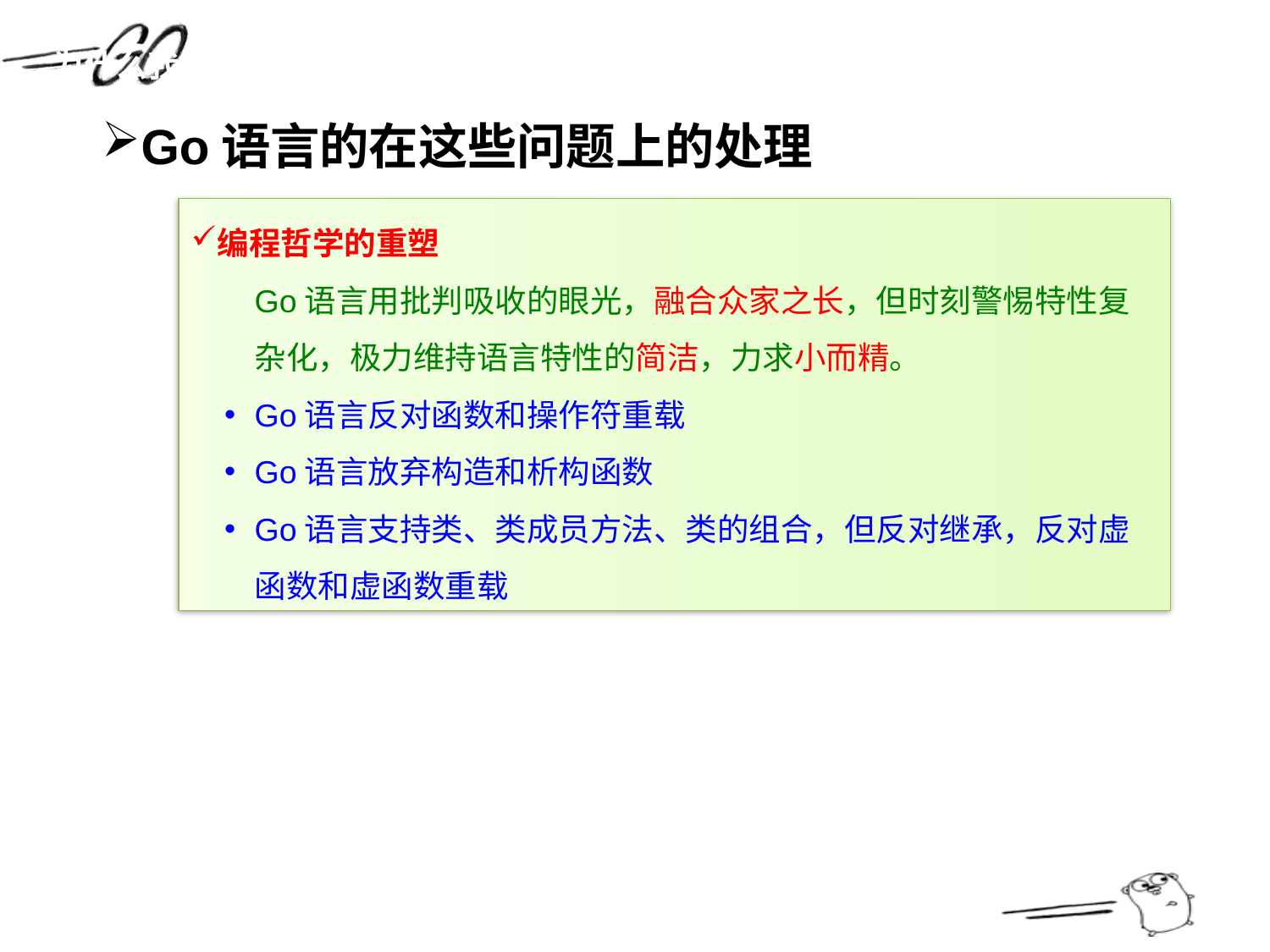

为什么我们需要Go语言
Go语言的在这些问题上的处理
编程哲学的重塑
Go语言用批判吸收的眼光，融合众家之长，但时刻警惕特性复杂化，极力维持语言特性的简洁，力求小而精。
Go语言反对函数和操作符重载
Go语言放弃构造和析构函数
Go语言支持类、类成员方法、类的组合，但反对继承，反对虚函数和虚函数重载
10